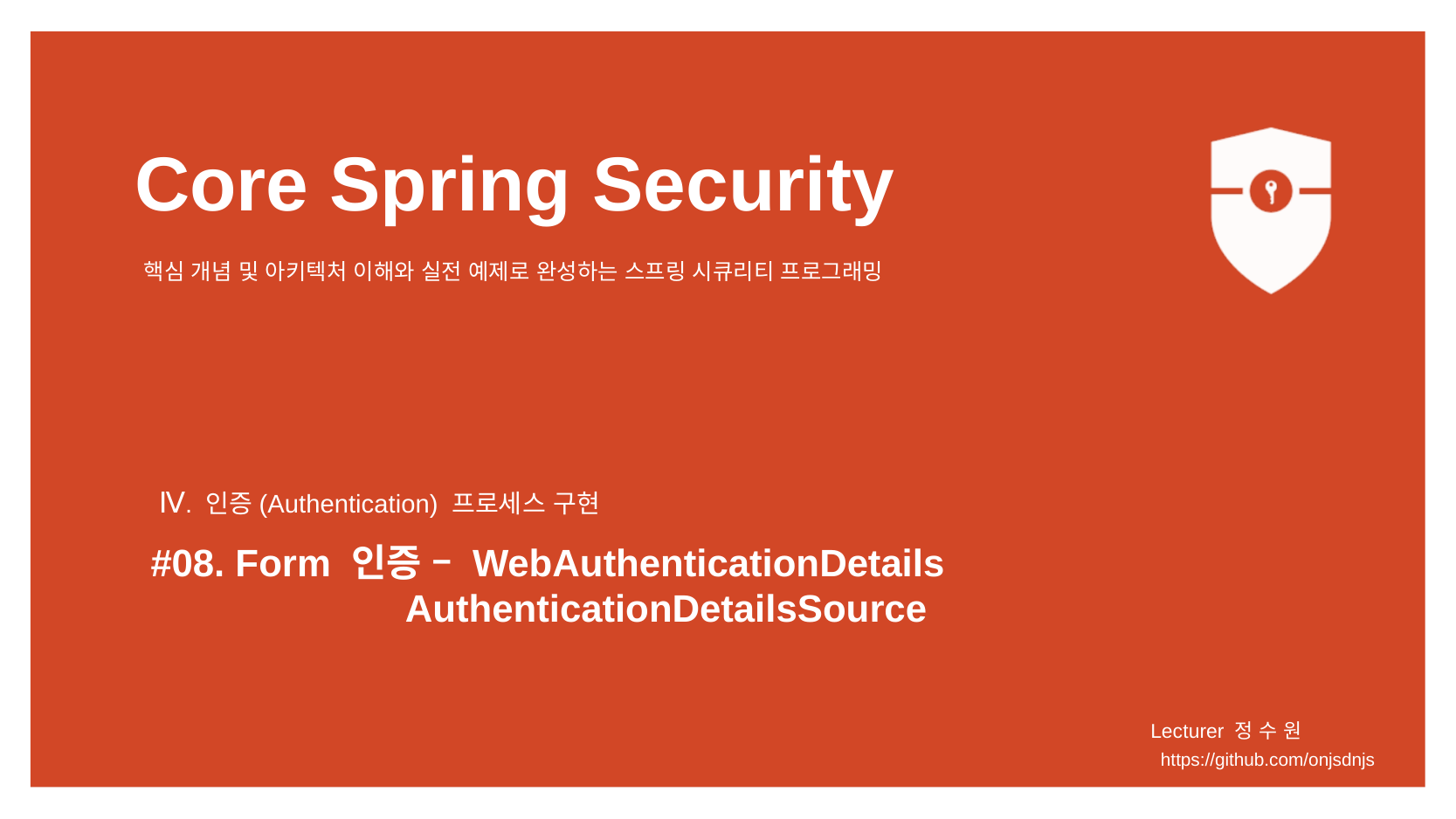

Ⅳ. 인증(Authentication) 프로세스 구현
#08. Form 인증 – WebAuthenticationDetails
                        AuthenticationDetailsSource